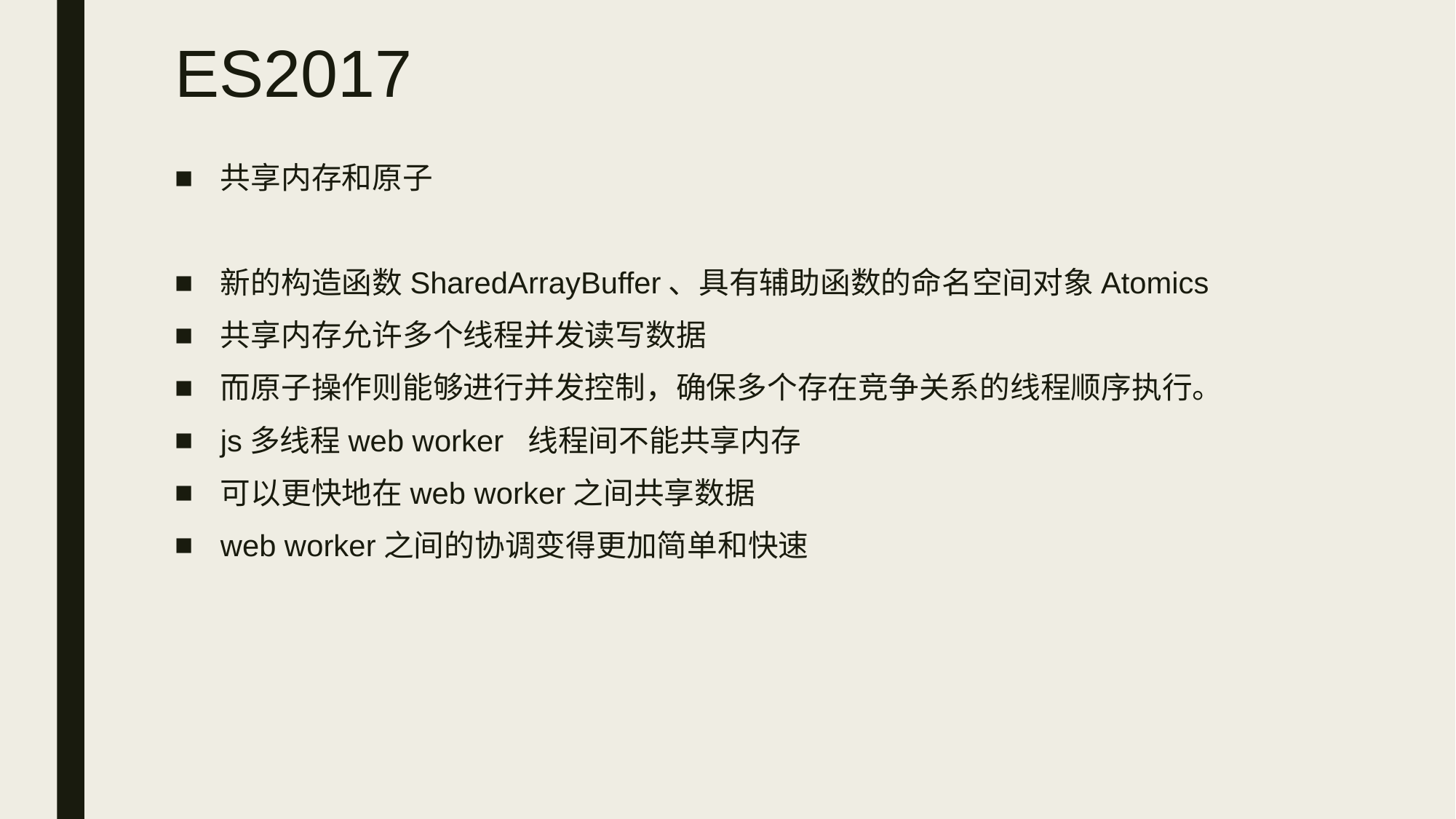

# ES2017
共享内存和原子

新的构造函数SharedArrayBuffer、具有辅助函数的命名空间对象Atomics
共享内存允许多个线程并发读写数据
而原子操作则能够进行并发控制，确保多个存在竞争关系的线程顺序执行。
js多线程web worker  线程间不能共享内存
可以更快地在web worker之间共享数据
web worker之间的协调变得更加简单和快速